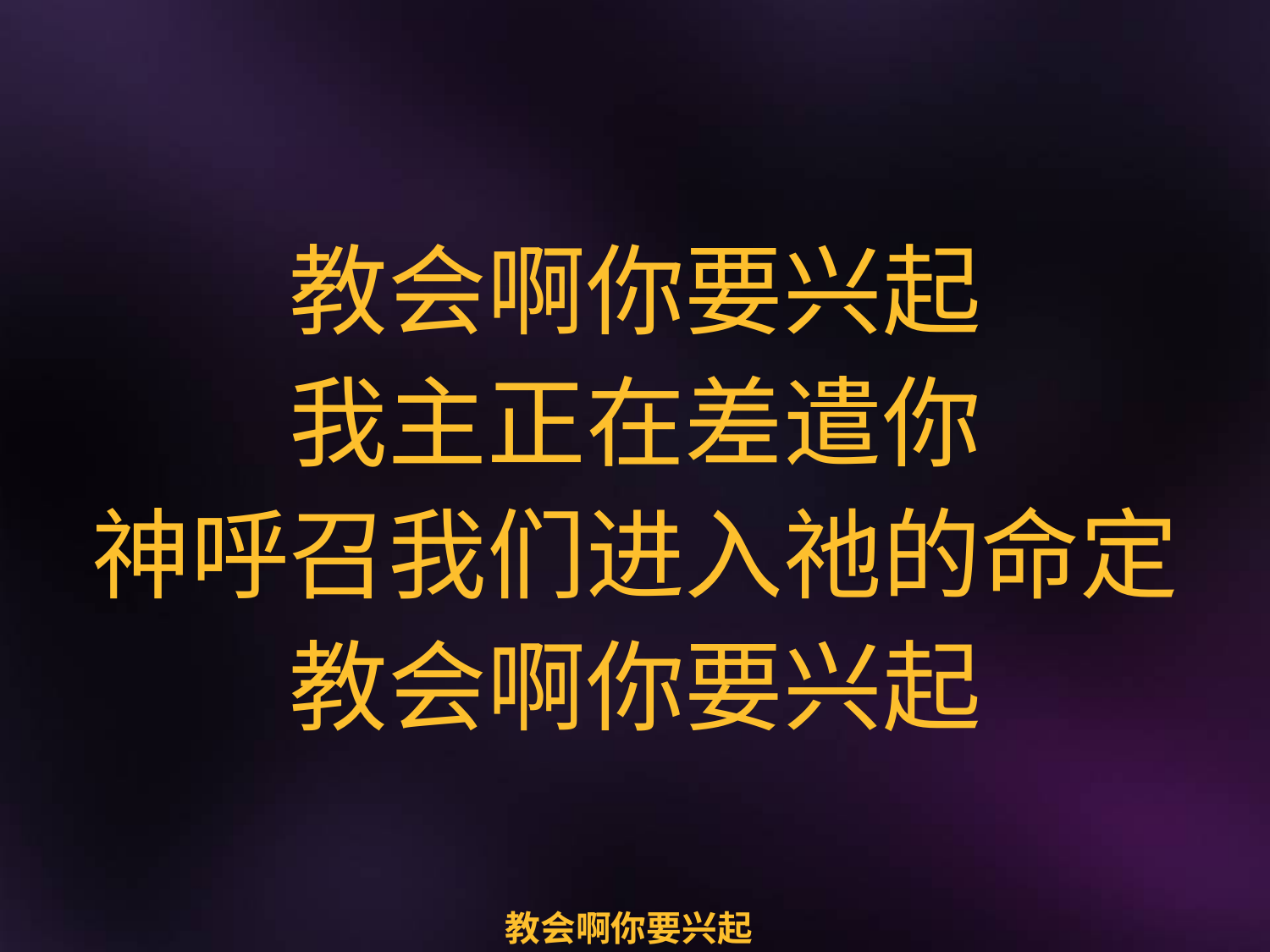

教会啊你要兴起
我主正在差遣你
神呼召我们进入祂的命定
教会啊你要兴起
教会啊你要兴起